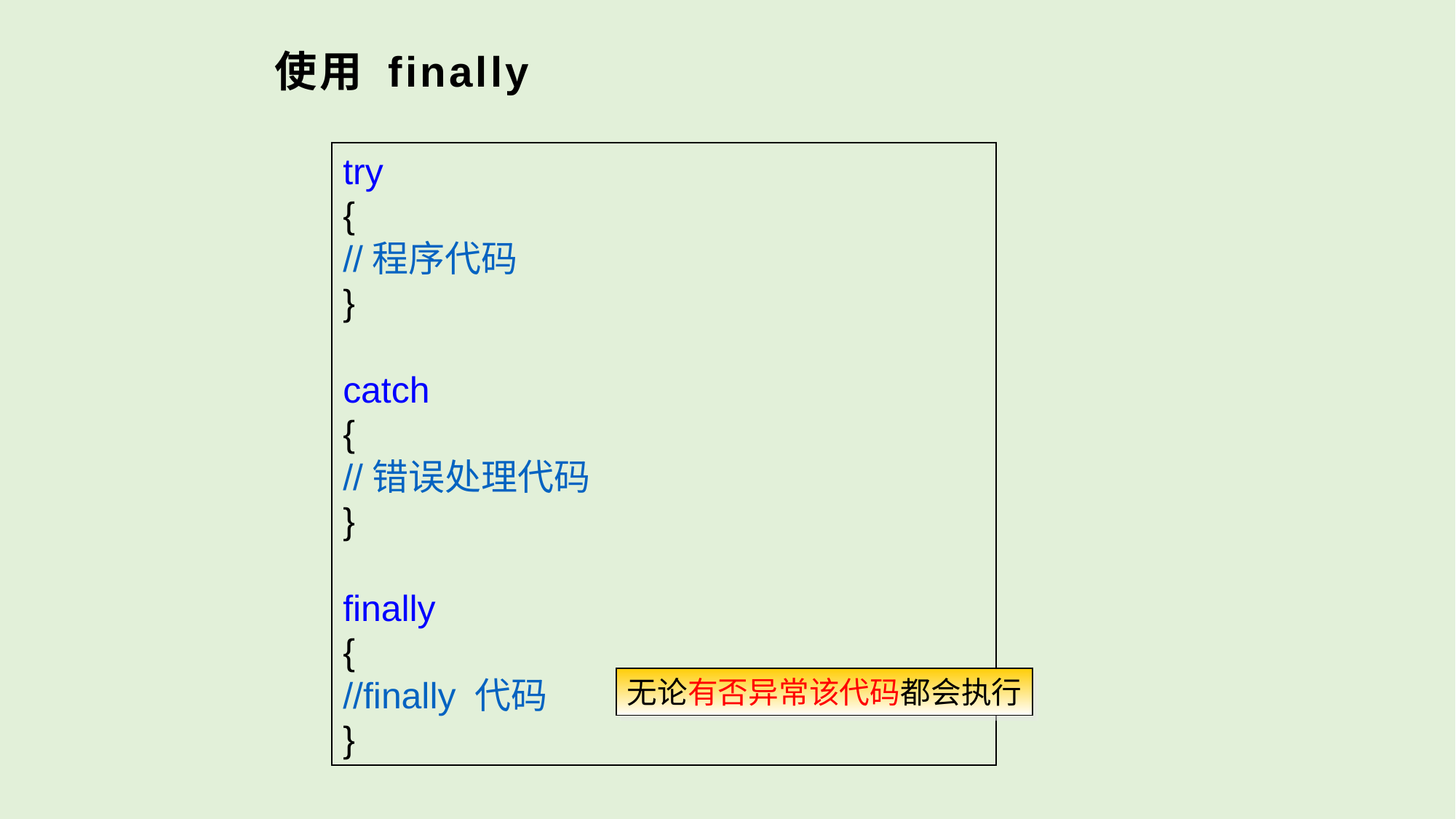

# 使用 finally
try
{
//程序代码
}

catch
{
//错误处理代码
}

finally
{
//finally 代码
}
无论有否异常该代码都会执行